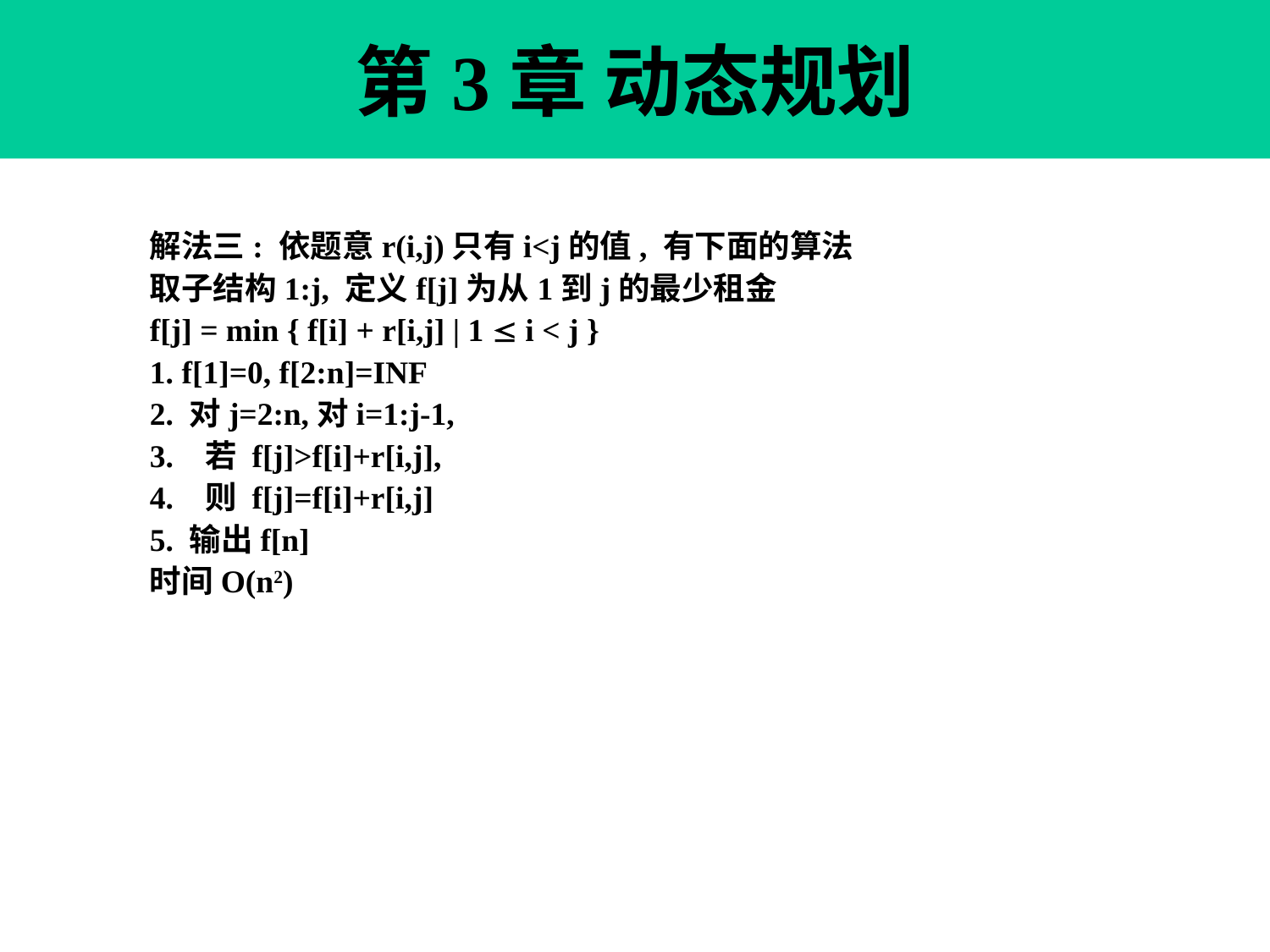

第3章 动态规划
解法三: 依题意r(i,j)只有i<j的值, 有下面的算法
取子结构1:j, 定义f[j]为从1到j的最少租金
f[j] = min { f[i] + r[i,j] | 1 ≤ i < j }
1. f[1]=0, f[2:n]=INF
2. 对j=2:n,对i=1:j-1,
3.   若 f[j]>f[i]+r[i,j],
4.   则 f[j]=f[i]+r[i,j]
5. 输出f[n]
时间O(n2)